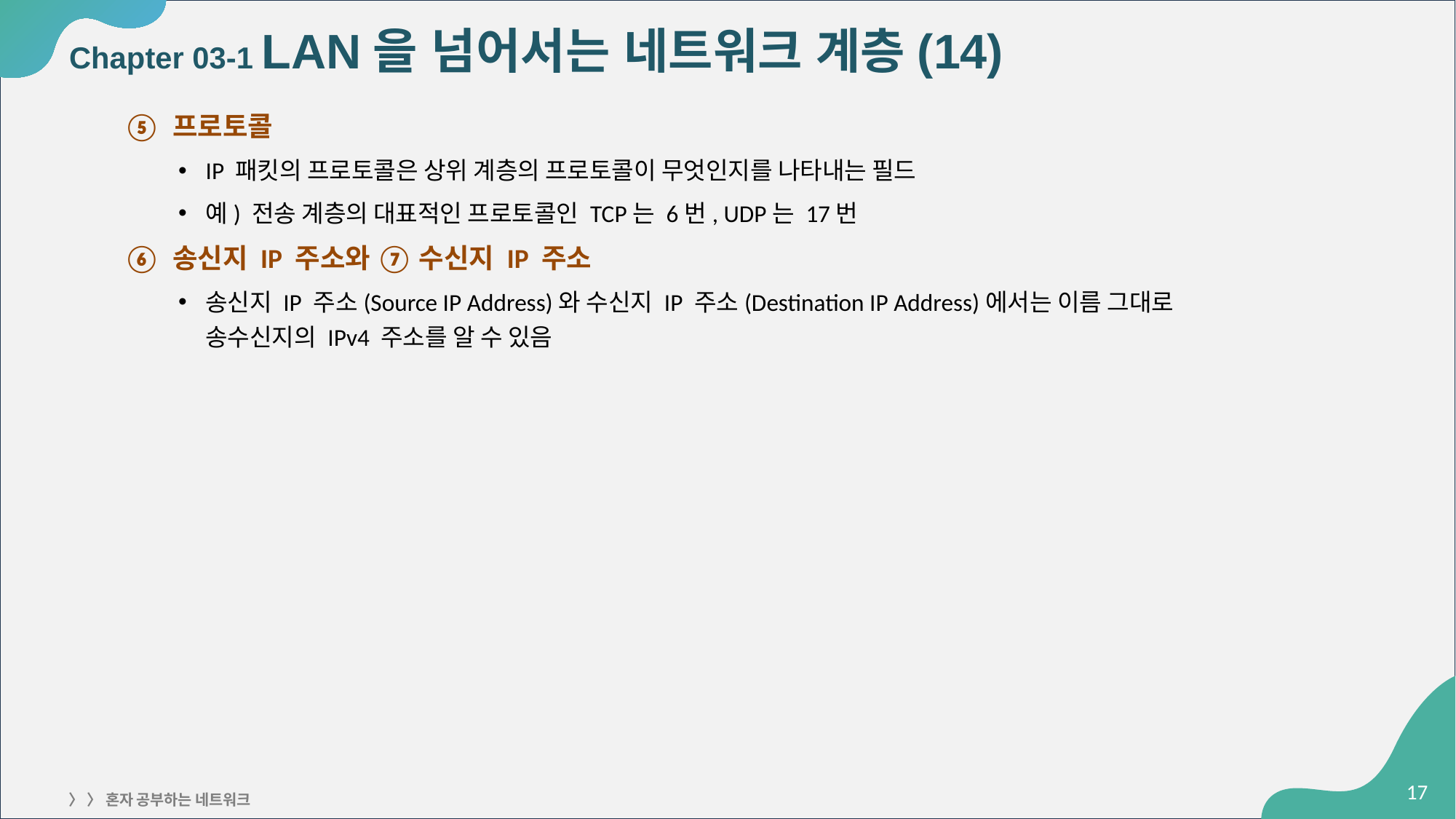

# Chapter 03-1 LAN을 넘어서는 네트워크 계층(14)
⑤ 프로토콜
IP 패킷의 프로토콜은 상위 계층의 프로토콜이 무엇인지를 나타내는 필드
예) 전송 계층의 대표적인 프로토콜인 TCP는 6번, UDP는 17번
⑥ 송신지 IP 주소와 ⑦ 수신지 IP 주소
송신지 IP 주소(Source IP Address)와 수신지 IP 주소(Destination IP Address)에서는 이름 그대로
송수신지의 IPv4 주소를 알 수 있음

17
〉 〉 혼자 공부하는 네트워크